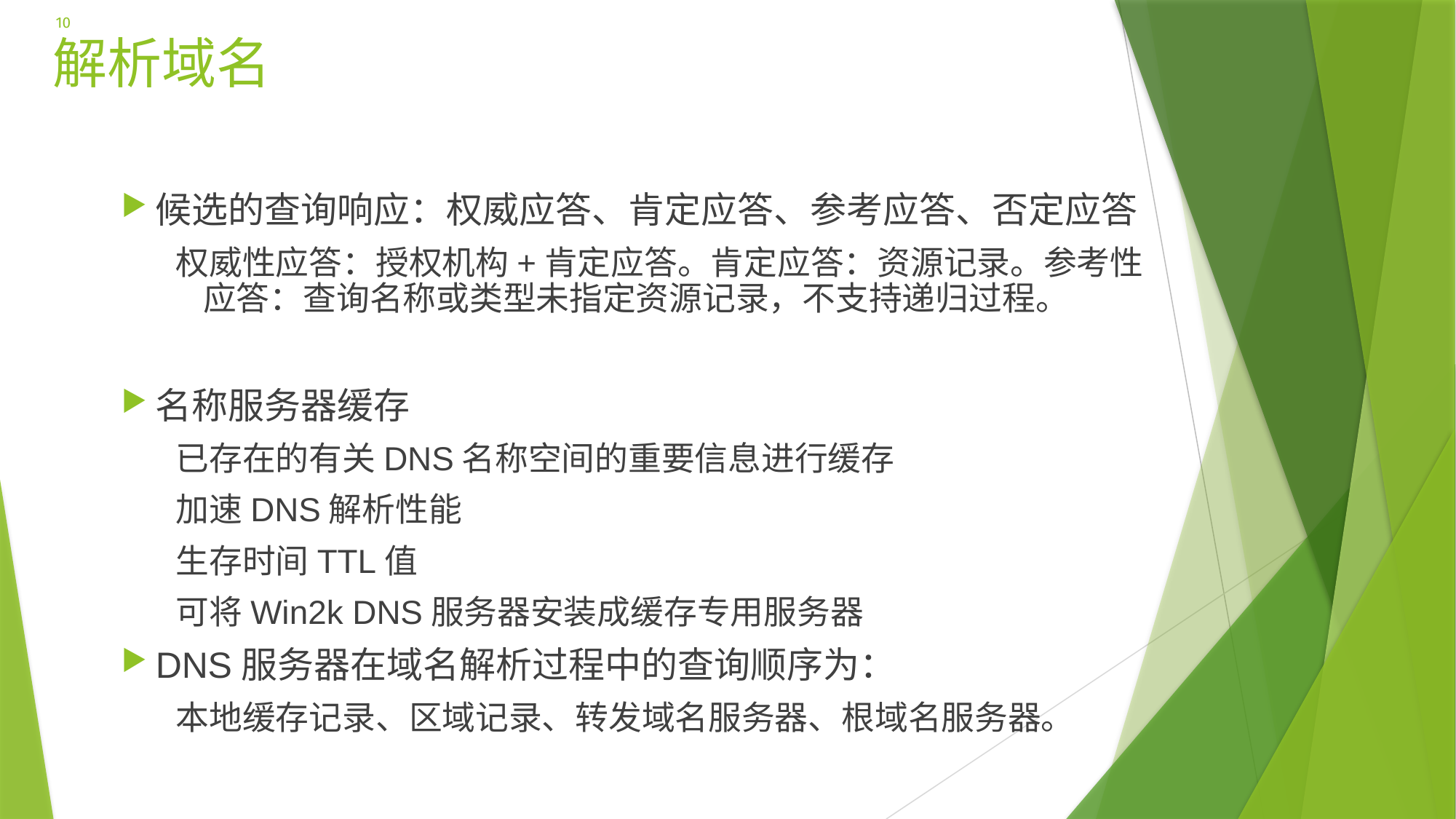

10
# 解析域名
候选的查询响应：权威应答、肯定应答、参考应答、否定应答
权威性应答：授权机构+肯定应答。肯定应答：资源记录。参考性应答：查询名称或类型未指定资源记录，不支持递归过程。

名称服务器缓存
已存在的有关DNS名称空间的重要信息进行缓存
加速DNS解析性能
生存时间TTL值
可将Win2k DNS服务器安装成缓存专用服务器
DNS服务器在域名解析过程中的查询顺序为：
本地缓存记录、区域记录、转发域名服务器、根域名服务器。